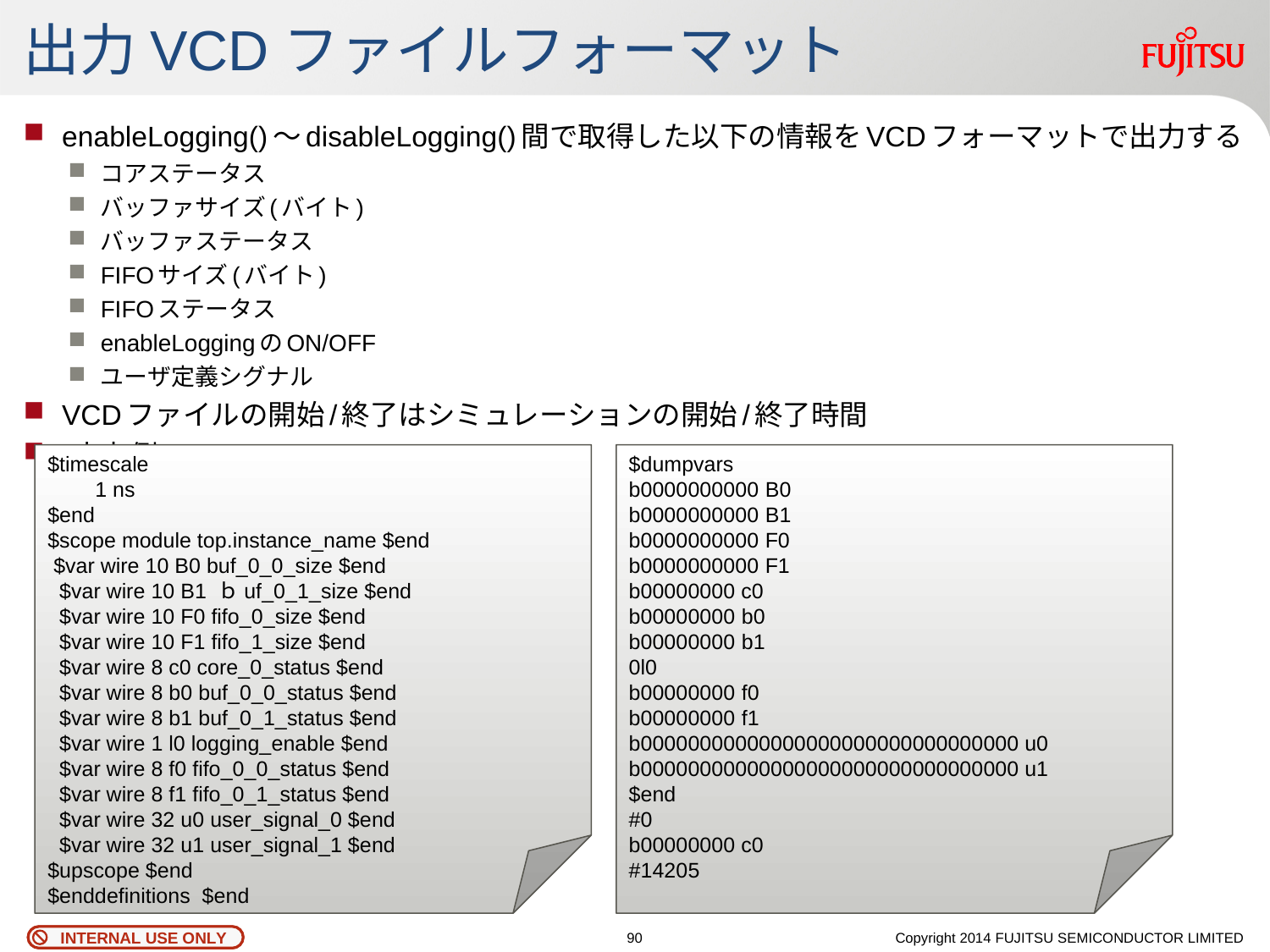

# 出力VCDファイルフォーマット
enableLogging()～disableLogging()間で取得した以下の情報をVCDフォーマットで出力する
コアステータス
バッファサイズ(バイト)
バッファステータス
FIFOサイズ(バイト)
FIFOステータス
enableLoggingのON/OFF
ユーザ定義シグナル
VCDファイルの開始/終了はシミュレーションの開始/終了時間
 出力例
$timescale
        1 ns
$end
$scope module top.instance_name $end
 $var wire 10 B0 buf_0_0_size $end
  $var wire 10 B1 ｂuf_0_1_size $end
  $var wire 10 F0 fifo_0_size $end
  $var wire 10 F1 fifo_1_size $end
  $var wire 8 c0 core_0_status $end
  $var wire 8 b0 buf_0_0_status $end
  $var wire 8 b1 buf_0_1_status $end
  $var wire 1 l0 logging_enable $end
  $var wire 8 f0 fifo_0_0_status $end
  $var wire 8 f1 fifo_0_1_status $end
  $var wire 32 u0 user_signal_0 $end
  $var wire 32 u1 user_signal_1 $end
$upscope $end
$enddefinitions  $end

$dumpvars
b0000000000 B0
b0000000000 B1
b0000000000 F0
b0000000000 F1
b00000000 c0
b00000000 b0
b00000000 b1
0l0
b00000000 f0
b00000000 f1
b00000000000000000000000000000000 u0
b00000000000000000000000000000000 u1
$end
#0
b00000000 c0
#14205
90
Copyright 2014 FUJITSU SEMICONDUCTOR LIMITED